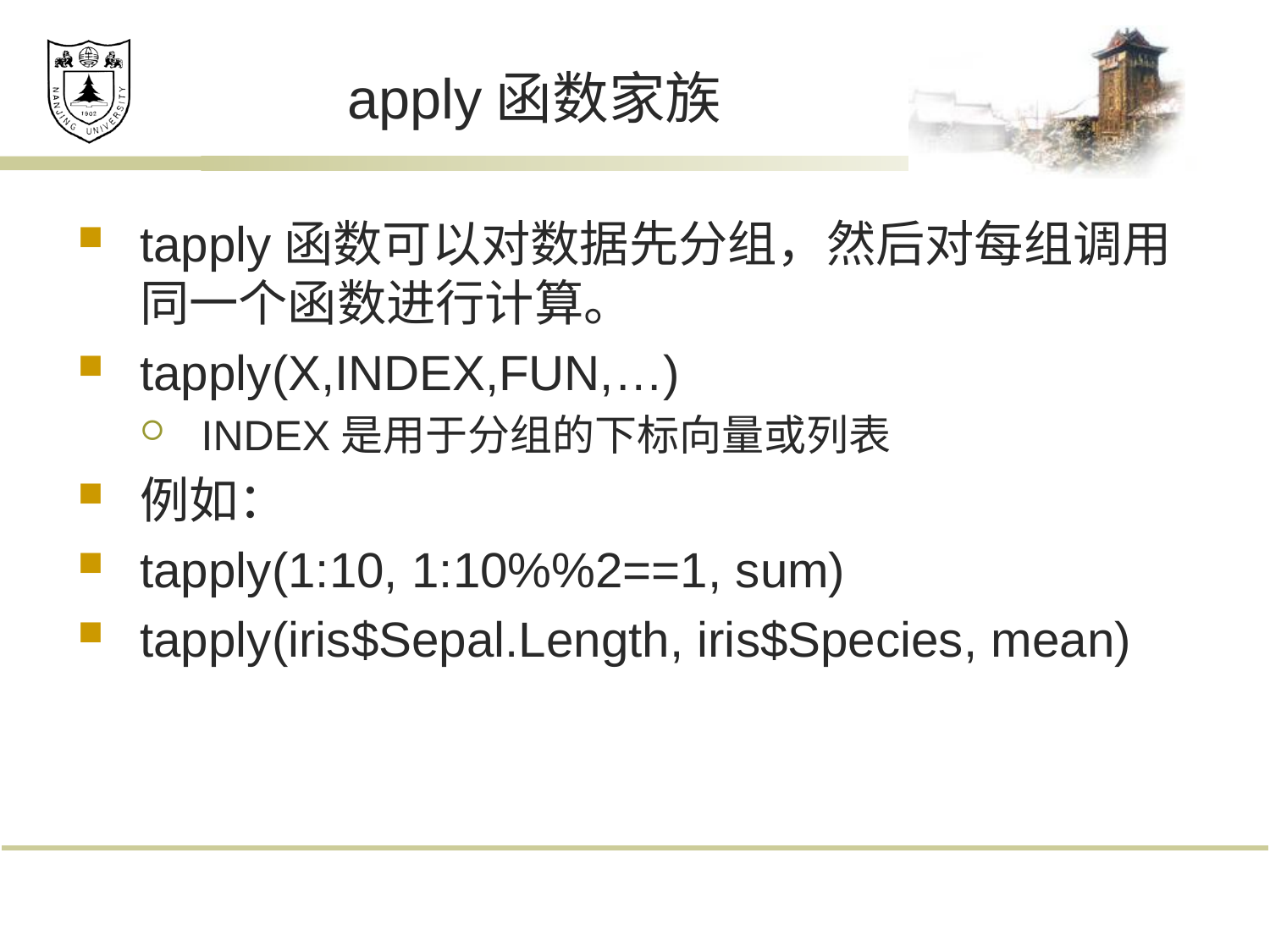

# apply函数家族
tapply函数可以对数据先分组，然后对每组调用同一个函数进行计算。
tapply(X,INDEX,FUN,…)
INDEX是用于分组的下标向量或列表
例如：
tapply(1:10, 1:10%%2==1, sum)
tapply(iris$Sepal.Length, iris$Species, mean)